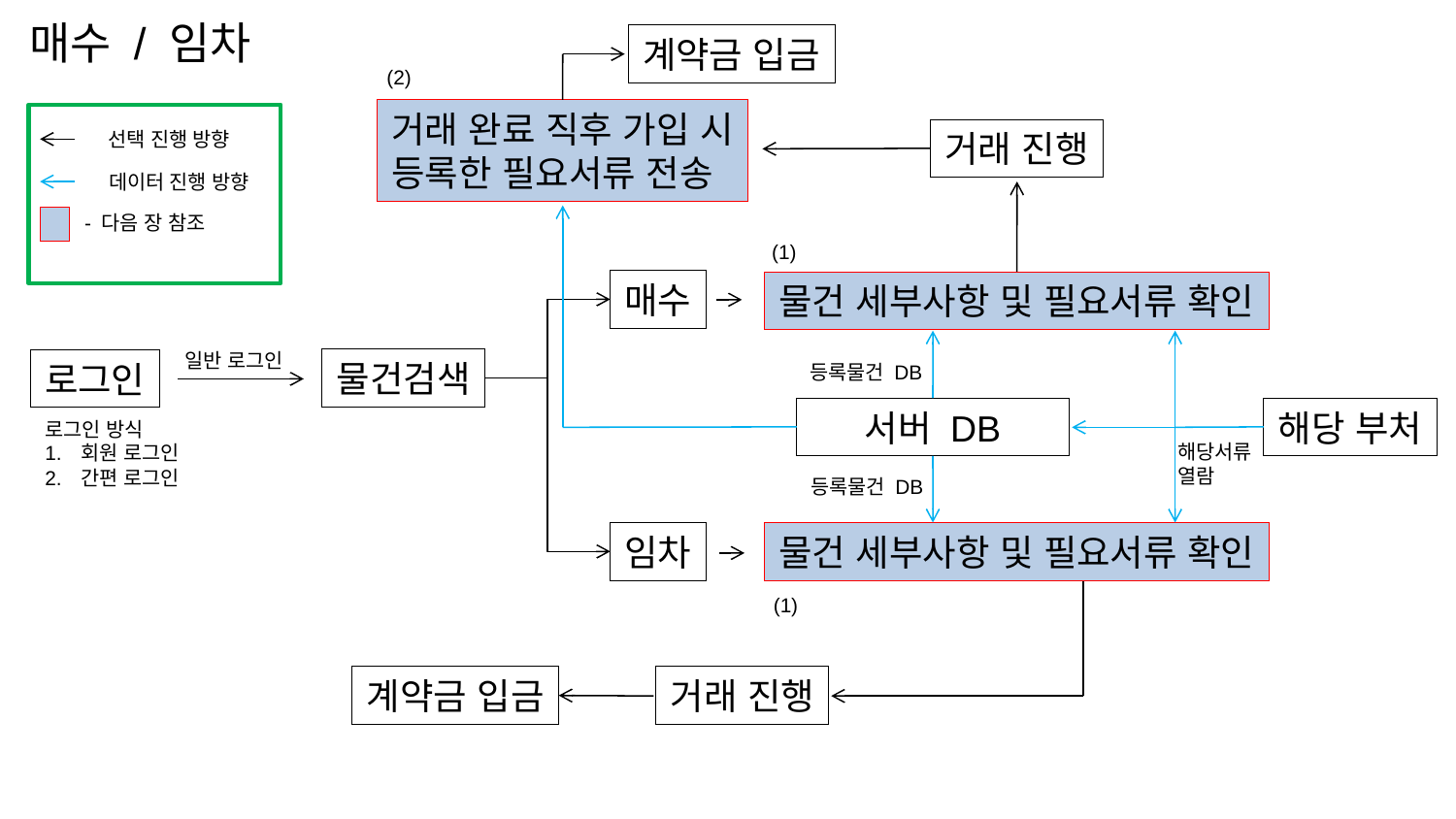

매수 / 임차
계약금 입금
(2)
거래 완료 직후 가입 시
등록한 필요서류 전송

선택 진행 방향
거래 진행
데이터 진행 방향
- 다음 장 참조

(1)
매수
물건 세부사항 및 필요서류 확인
일반 로그인
물건검색
로그인
등록물건 DB
서버 DB
해당 부처
로그인 방식
회원 로그인
간편 로그인
해당서류
열람
등록물건 DB
임차
물건 세부사항 및 필요서류 확인
(1)
계약금 입금
거래 진행